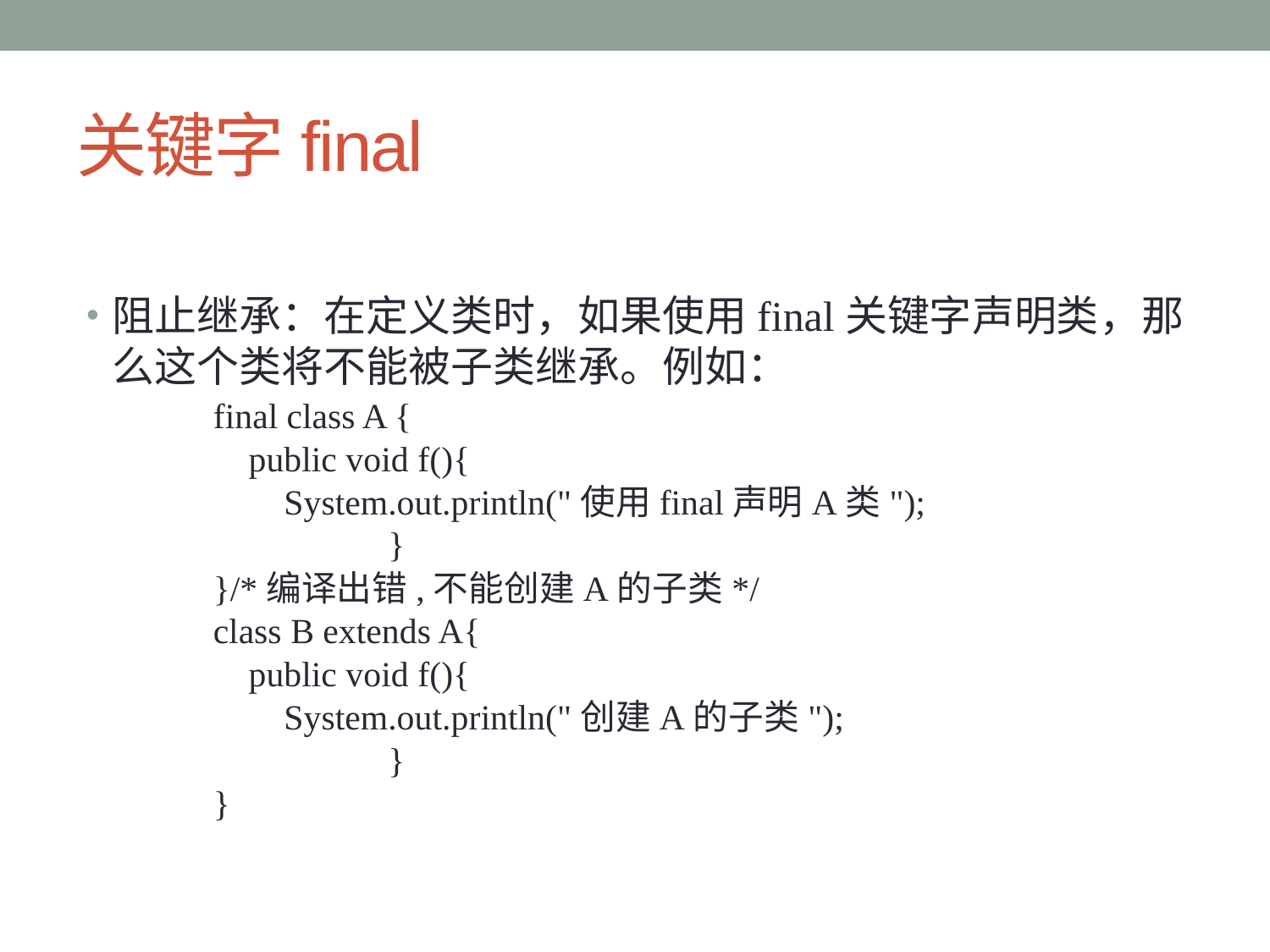

# 关键字final
阻止继承：在定义类时，如果使用final关键字声明类，那么这个类将不能被子类继承。例如：
　　final class A {
　　　public void f(){
　　　　System.out.println("使用final声明A类");
		}
　　}/*编译出错,不能创建A的子类*/
　　class B extends A{
　　　public void f(){
　　　　System.out.println("创建A的子类");
		}
　　}